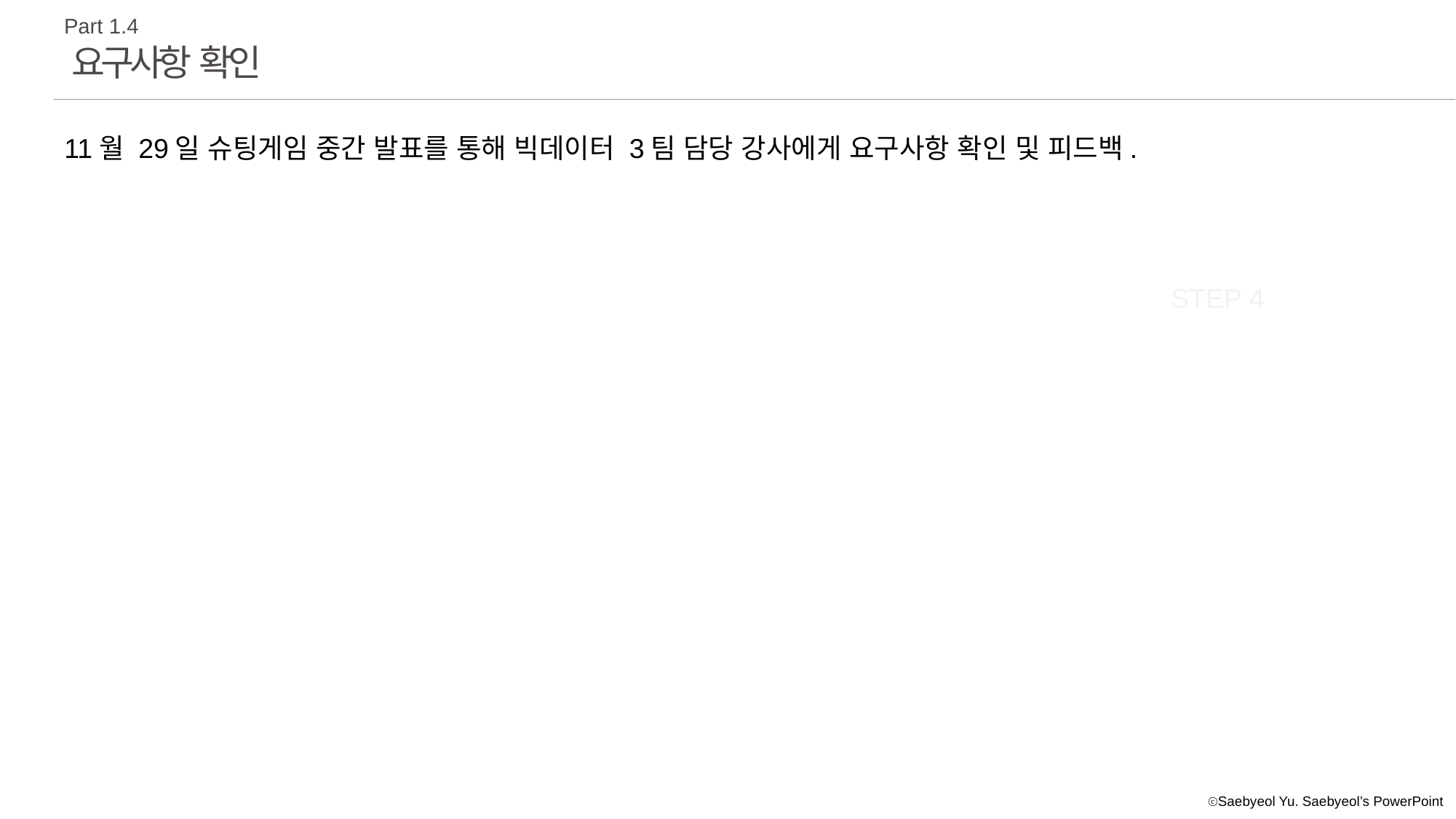

Part 1.4
요구사항  확인
11월 29일 슈팅게임 중간 발표를 통해 빅데이터 3팀 담당 강사에게 요구사항 확인 및 피드백.

STEP 4